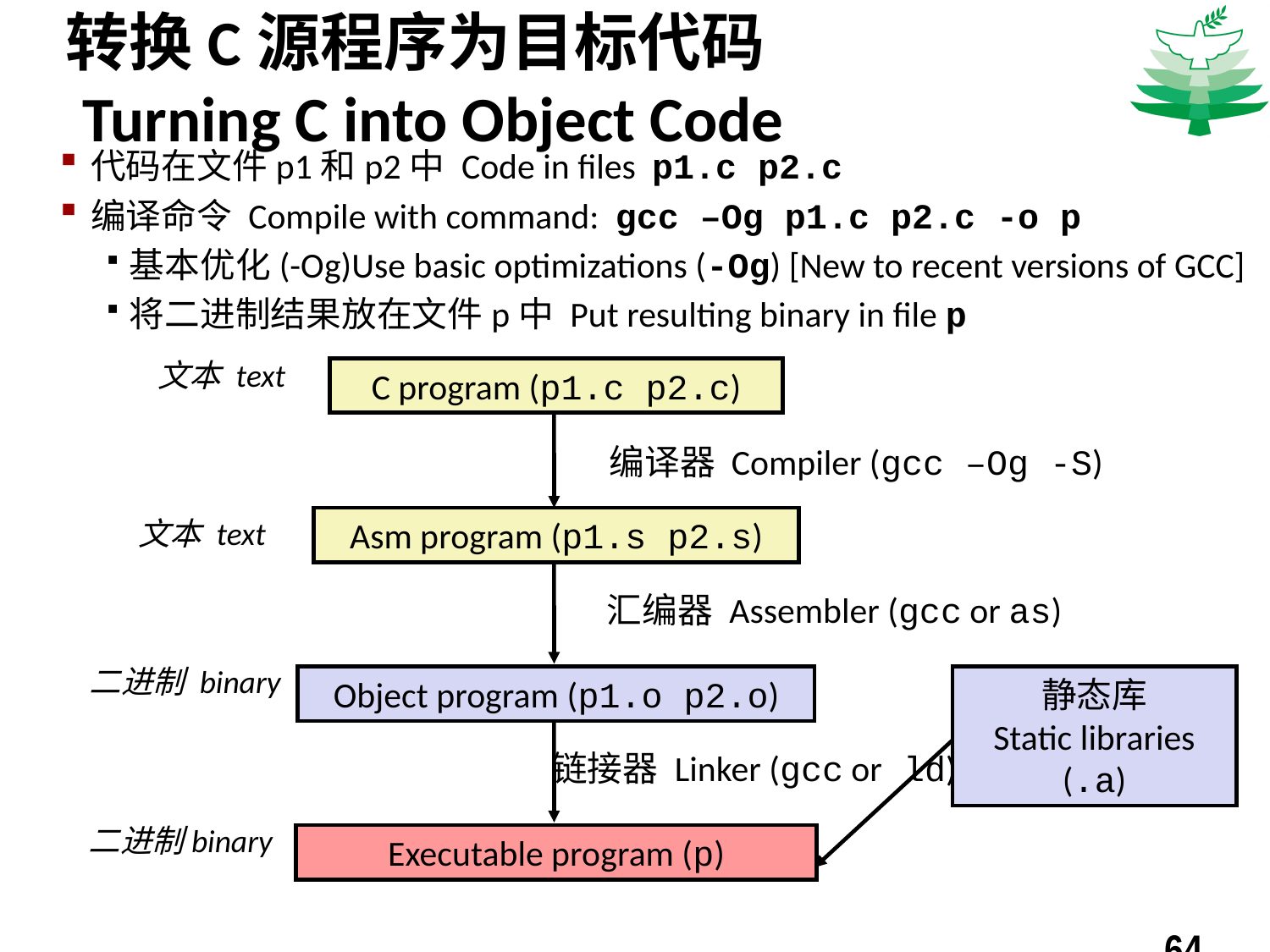

# 转换C源程序为目标代码 Turning C into Object Code
代码在文件p1和p2中 Code in files  p1.c p2.c
编译命令 Compile with command:  gcc –Og p1.c p2.c -o p
基本优化(-Og)Use basic optimizations (-Og) [New to recent versions of GCC]
将二进制结果放在文件p中 Put resulting binary in file p
文本 text
C program (p1.c p2.c)

编译器 Compiler (gcc –Og -S)
文本 text
Asm program (p1.s p2.s)

汇编器 Assembler (gcc or as)
二进制 binary
Object program (p1.o p2.o)
静态库
Static libraries (.a)

链接器 Linker (gcc or ld)

二进制binary
Executable program (p)